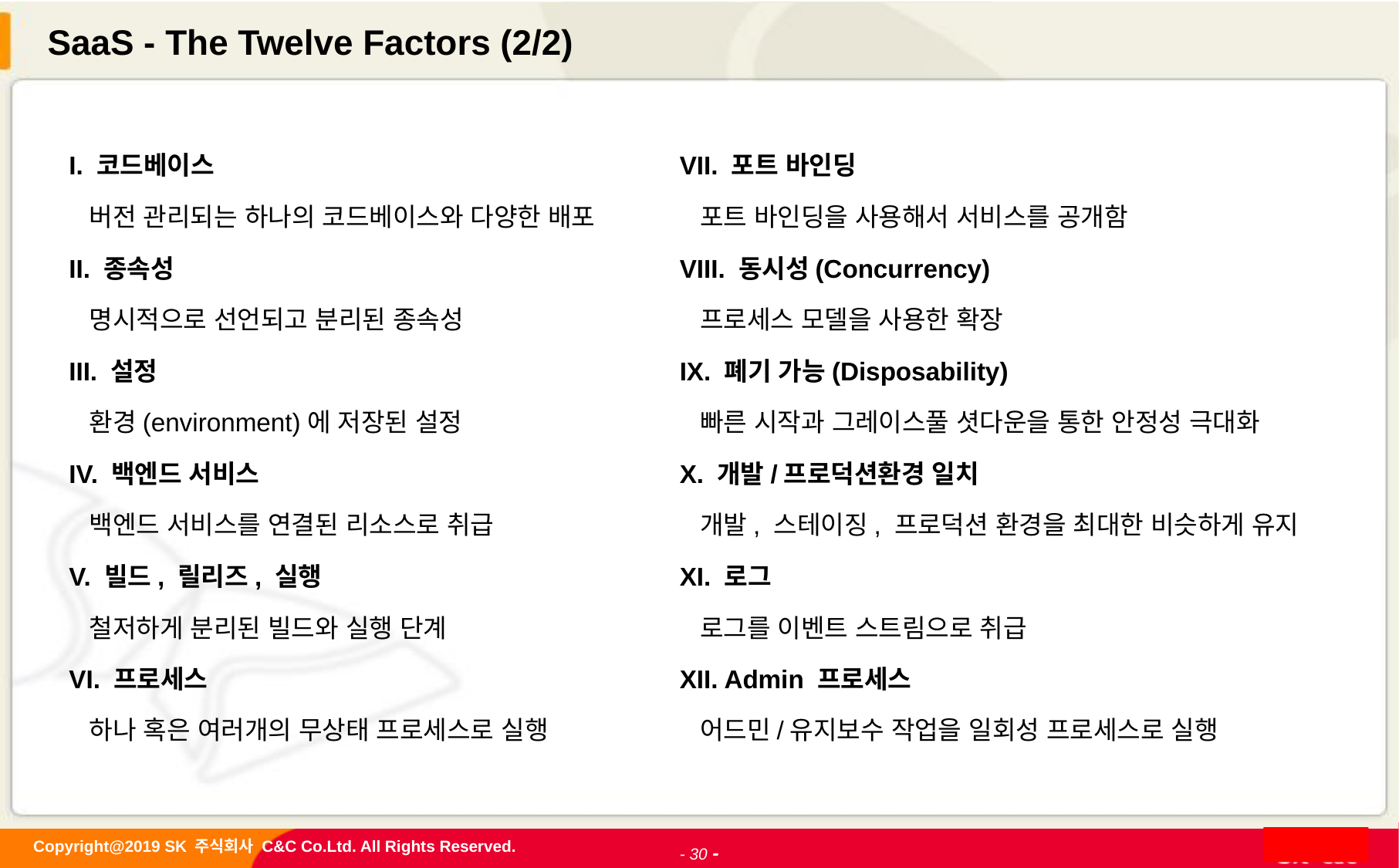

# SaaS - The Twelve Factors (2/2)
I. 코드베이스
  버전 관리되는 하나의 코드베이스와 다양한 배포
II. 종속성
  명시적으로 선언되고 분리된 종속성
III. 설정
  환경(environment)에 저장된 설정
IV. 백엔드 서비스
  백엔드 서비스를 연결된 리소스로 취급
V. 빌드, 릴리즈, 실행
  철저하게 분리된 빌드와 실행 단계
VI. 프로세스
  하나 혹은 여러개의 무상태 프로세스로 실행
VII. 포트 바인딩
  포트 바인딩을 사용해서 서비스를 공개함
VIII. 동시성(Concurrency)
  프로세스 모델을 사용한 확장
IX. 폐기 가능(Disposability)
  빠른 시작과 그레이스풀 셧다운을 통한 안정성 극대화
X. 개발/프로덕션환경 일치
  개발, 스테이징, 프로덕션 환경을 최대한 비슷하게 유지
XI. 로그
  로그를 이벤트 스트림으로 취급
XII. Admin 프로세스
  어드민/유지보수 작업을 일회성 프로세스로 실행